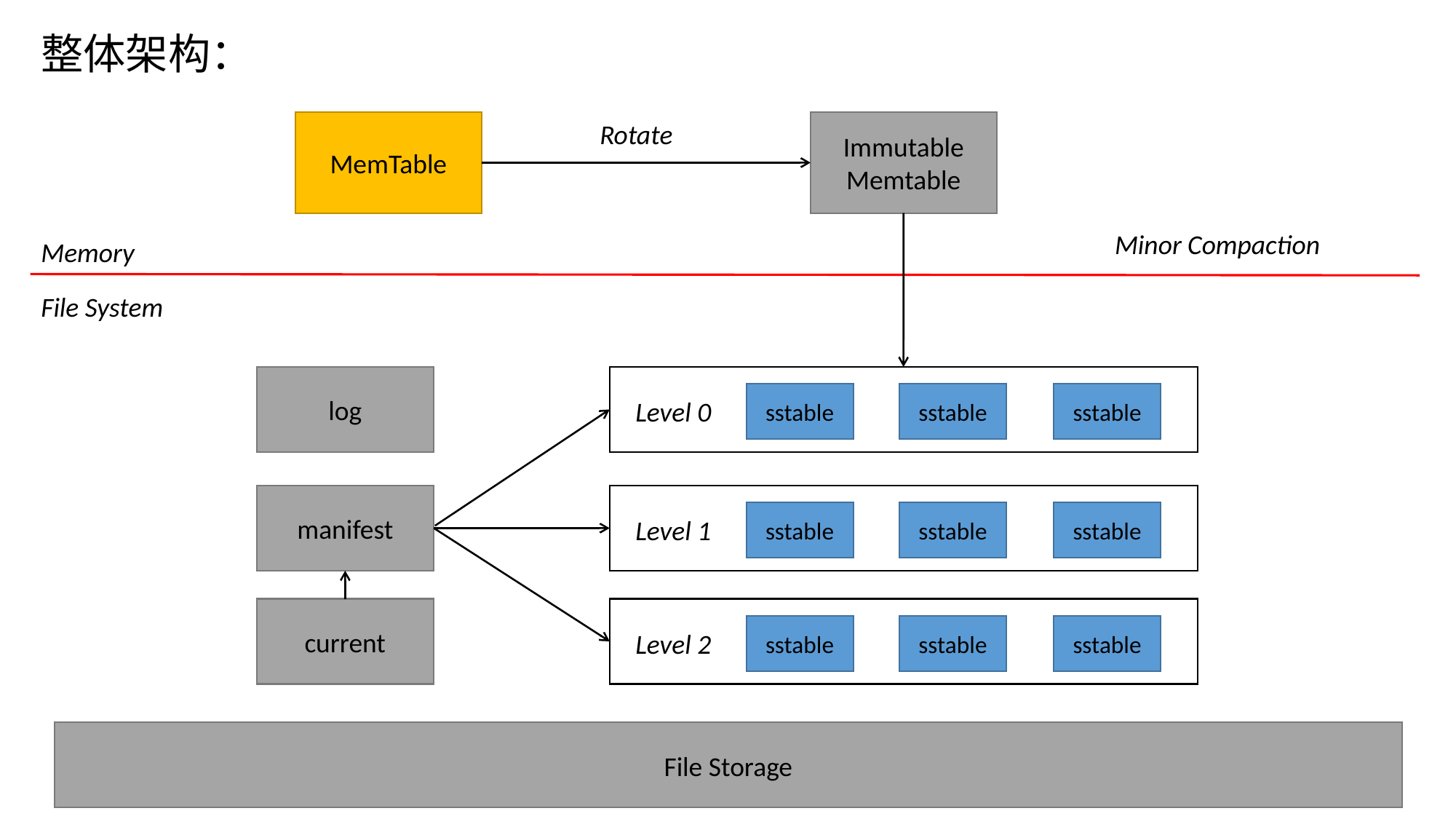

整体架构：
MemTable
Rotate
Immutable
Memtable
Minor Compaction
Memory
File System
log

sstable
sstable
sstable
Level 0
manifest

sstable
sstable
sstable
Level 1
current

sstable
sstable
sstable
Level 2
File Storage